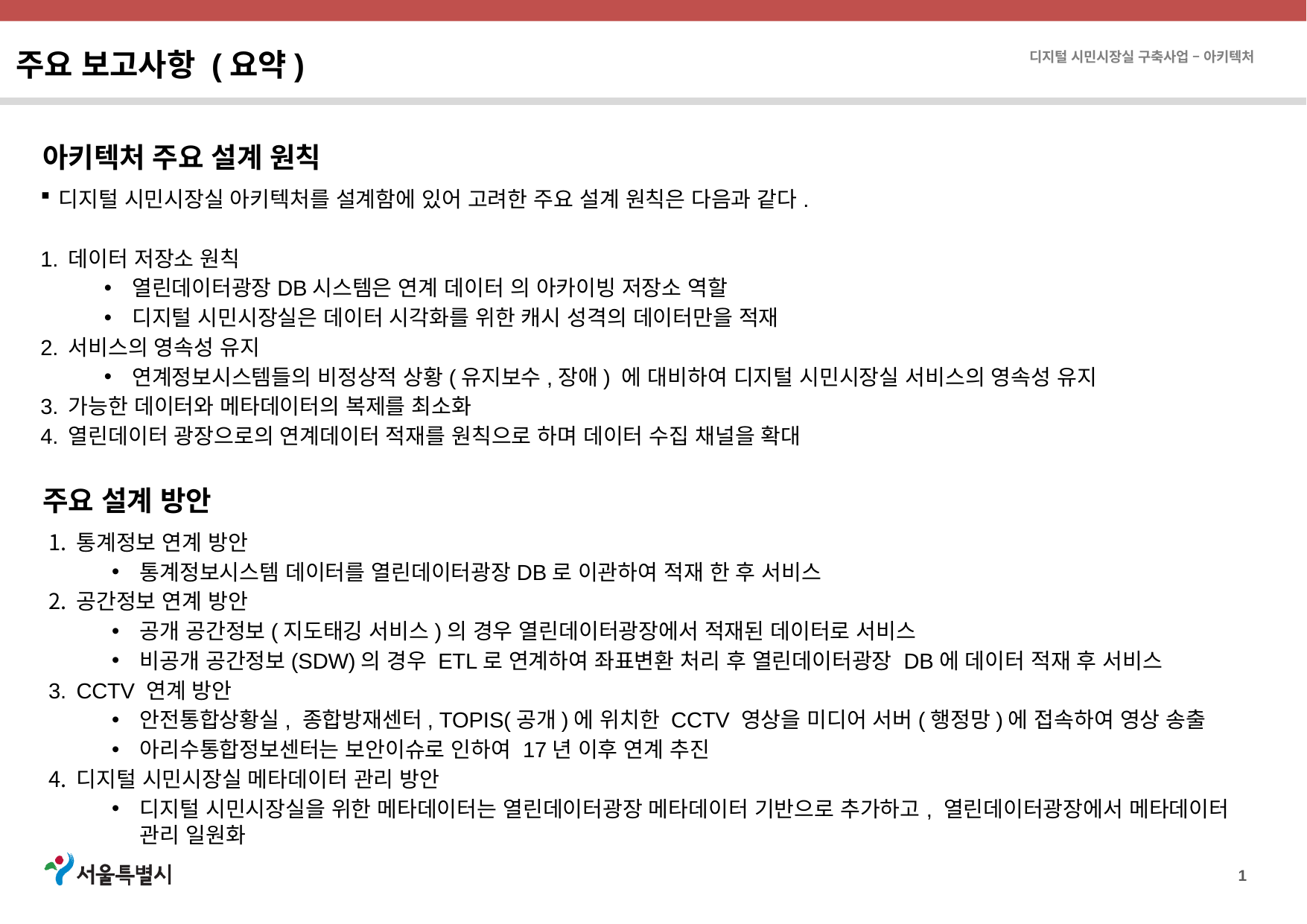

주요 보고사항 (요약)
아키텍처 주요 설계 원칙
디지털 시민시장실 아키텍처를 설계함에 있어 고려한 주요 설계 원칙은 다음과 같다.

데이터 저장소 원칙
열린데이터광장DB시스템은 연계 데이터 의 아카이빙 저장소 역할
디지털 시민시장실은 데이터 시각화를 위한 캐시 성격의 데이터만을 적재
서비스의 영속성 유지
연계정보시스템들의 비정상적 상황(유지보수,장애) 에 대비하여 디지털 시민시장실 서비스의 영속성 유지
가능한 데이터와 메타데이터의 복제를 최소화
열린데이터 광장으로의 연계데이터 적재를 원칙으로 하며 데이터 수집 채널을 확대

주요 설계 방안
통계정보 연계 방안
통계정보시스템 데이터를 열린데이터광장DB로 이관하여 적재 한 후 서비스
공간정보 연계 방안
공개 공간정보(지도태깅 서비스)의 경우 열린데이터광장에서 적재된 데이터로 서비스
비공개 공간정보(SDW)의 경우 ETL로 연계하여 좌표변환 처리 후 열린데이터광장 DB에 데이터 적재 후 서비스
CCTV 연계 방안
안전통합상황실, 종합방재센터, TOPIS(공개)에 위치한 CCTV 영상을 미디어 서버(행정망)에 접속하여 영상 송출
아리수통합정보센터는 보안이슈로 인하여 17년 이후 연계 추진
디지털 시민시장실 메타데이터 관리 방안
디지털 시민시장실을 위한 메타데이터는 열린데이터광장 메타데이터 기반으로 추가하고, 열린데이터광장에서 메타데이터 관리 일원화